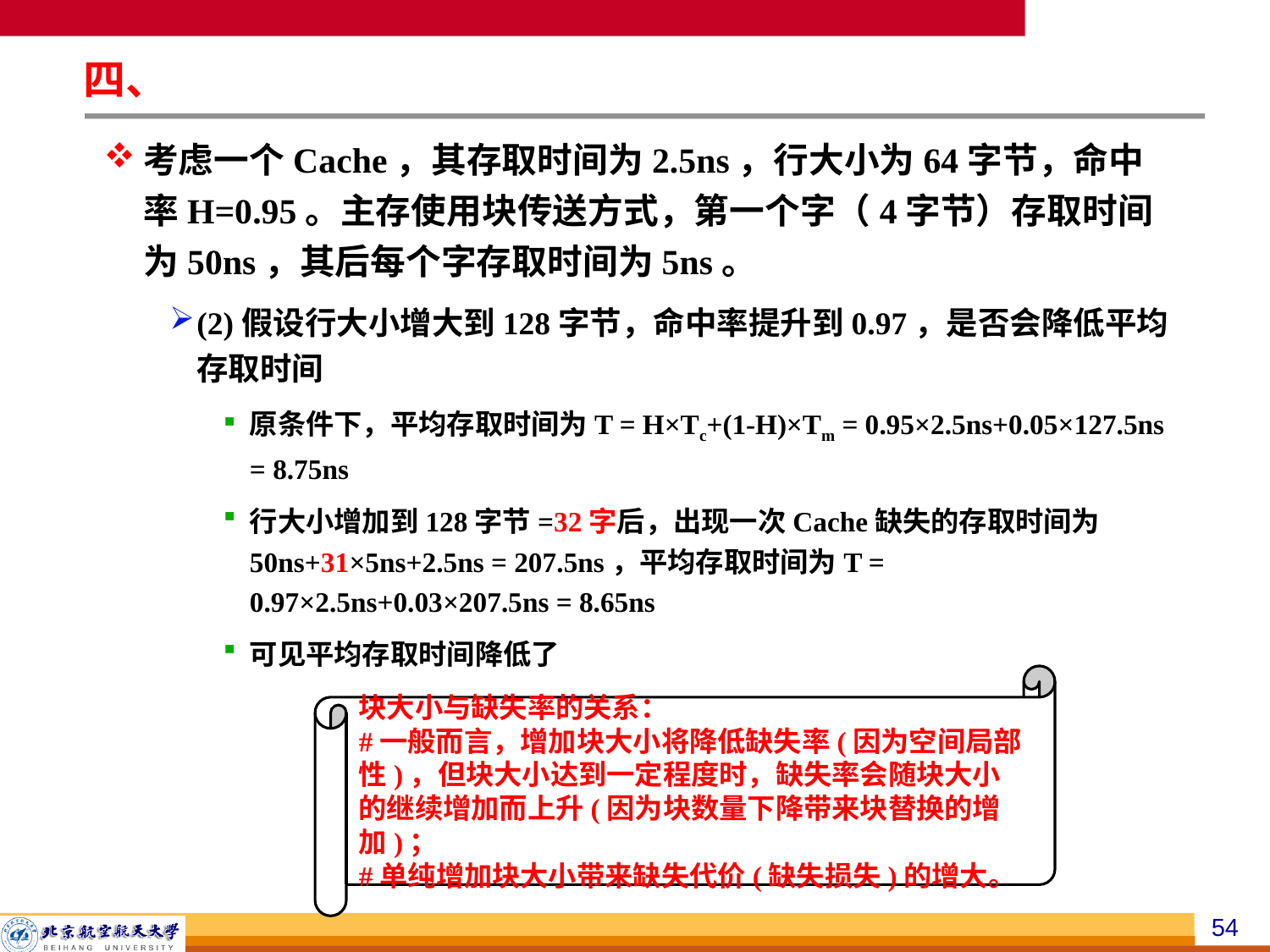

四、
考虑一个Cache，其存取时间为2.5ns，行大小为64字节，命中率H=0.95。主存使用块传送方式，第一个字（4字节）存取时间为50ns，其后每个字存取时间为5ns。
(2)假设行大小增大到128字节，命中率提升到0.97，是否会降低平均存取时间
原条件下，平均存取时间为T = H×Tc+(1-H)×Tm = 0.95×2.5ns+0.05×127.5ns = 8.75ns
行大小增加到128字节=32字后，出现一次Cache缺失的存取时间为50ns+31×5ns+2.5ns = 207.5ns，平均存取时间为T = 0.97×2.5ns+0.03×207.5ns = 8.65ns
可见平均存取时间降低了
块大小与缺失率的关系：
#一般而言，增加块大小将降低缺失率(因为空间局部性)，但块大小达到一定程度时，缺失率会随块大小的继续增加而上升(因为块数量下降带来块替换的增加)；
#单纯增加块大小带来缺失代价(缺失损失)的增大。